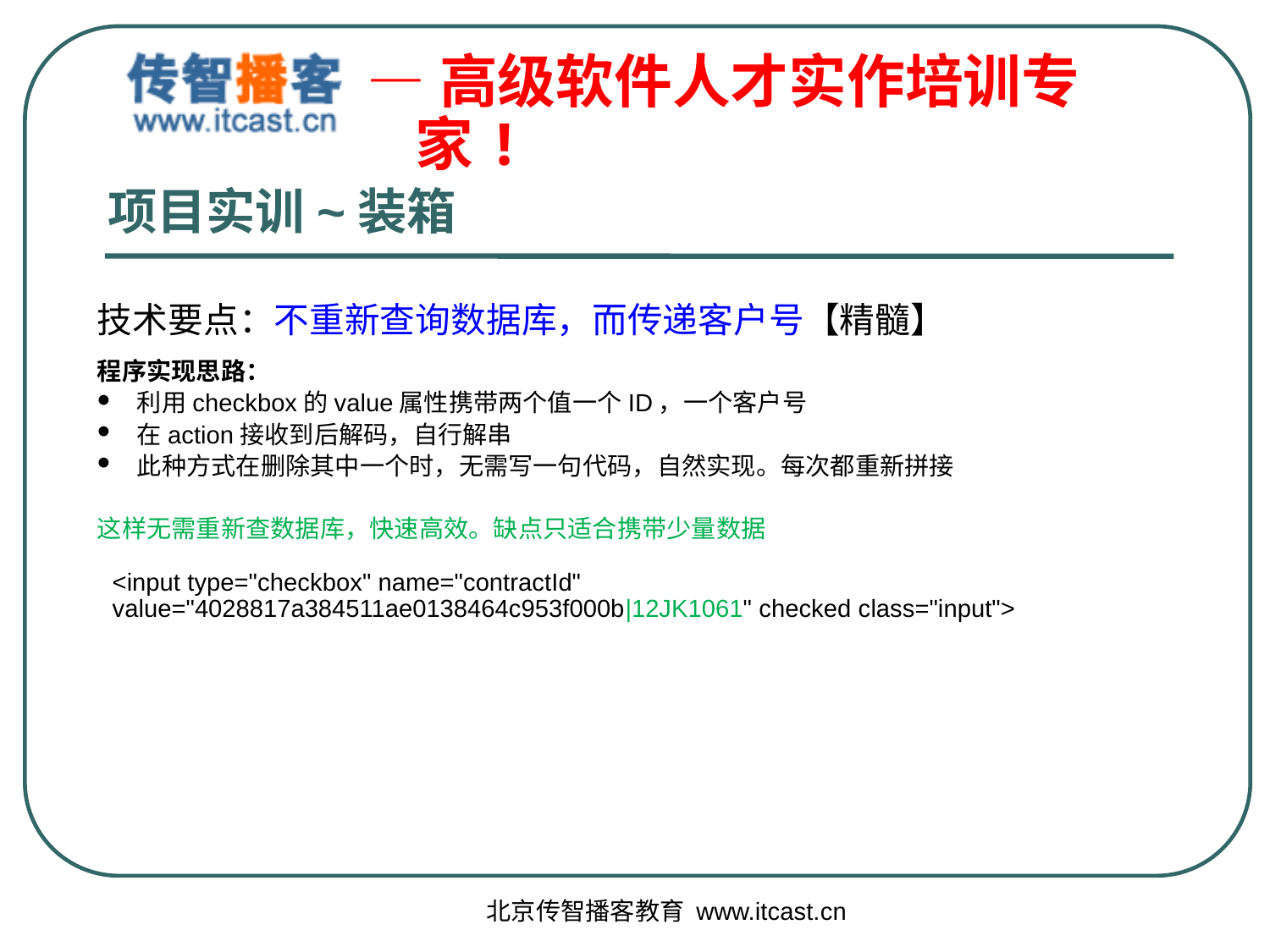

# 项目实训~装箱
技术要点：不重新查询数据库，而传递客户号【精髓】
程序实现思路：
利用checkbox的value属性携带两个值一个ID，一个客户号
在action接收到后解码，自行解串
此种方式在删除其中一个时，无需写一句代码，自然实现。每次都重新拼接

这样无需重新查数据库，快速高效。缺点只适合携带少量数据

<input type="checkbox" name="contractId" value="4028817a384511ae0138464c953f000b|12JK1061" checked class="input">
北京传智播客教育 www.itcast.cn